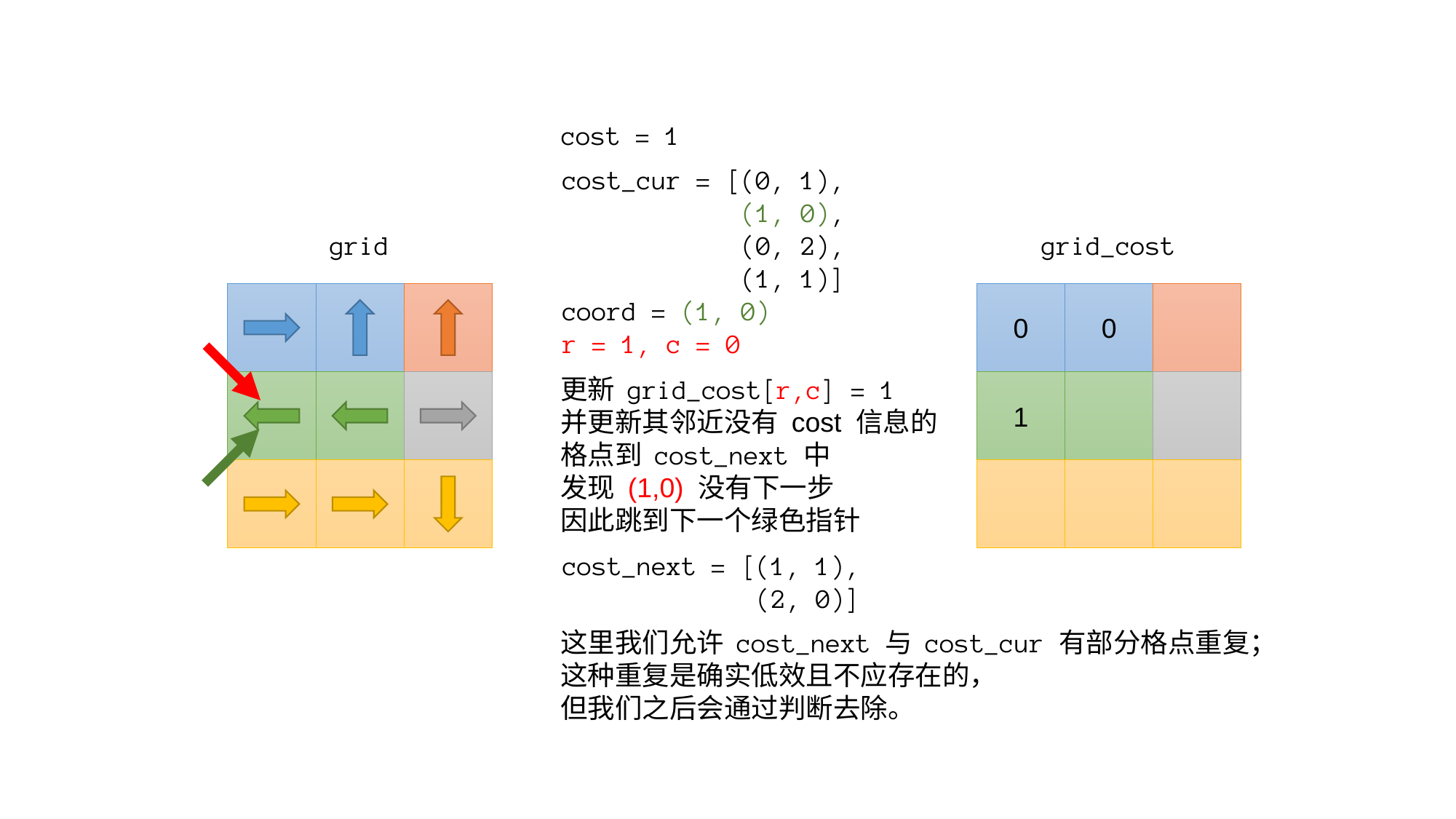

cost = 1
cost_cur = [(0, 1),
            (1, 0),
            (0, 2),
            (1, 1)]
coord = (1, 0)
r = 1, c = 0
grid
grid_cost

0
0

更新 grid_cost[r,c] = 1
并更新其邻近没有 cost 信息的
格点到 cost_next 中
发现 (1,0) 没有下一步
因此跳到下一个绿色指针

1

cost_next = [(1, 1),
             (2, 0)]
这里我们允许 cost_next 与 cost_cur 有部分格点重复；
这种重复是确实低效且不应存在的，
但我们之后会通过判断去除。